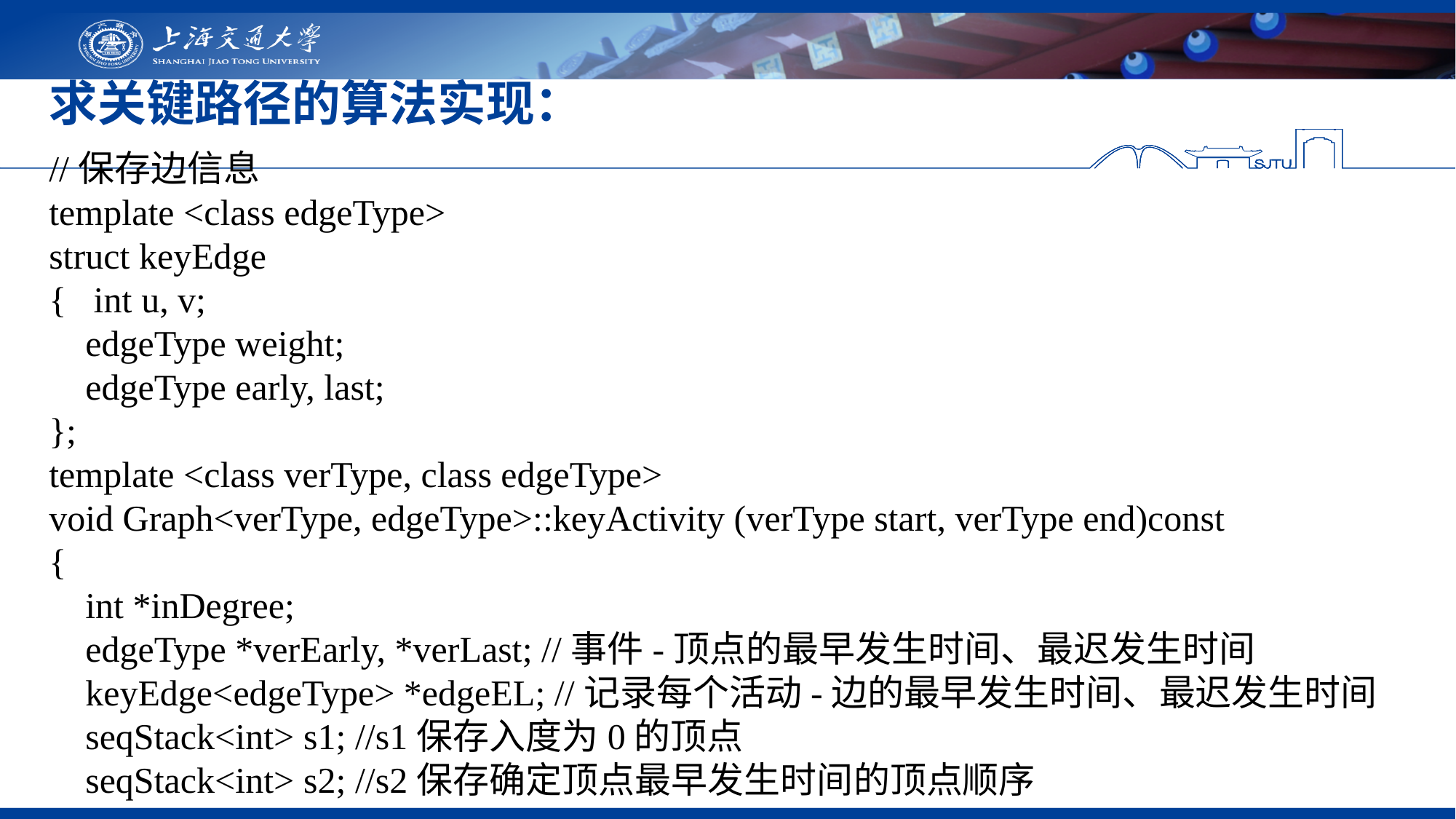

# 求关键路径的算法实现：
//保存边信息
template <class edgeType>
struct keyEdge
{   int u, v;
    edgeType weight;
    edgeType early, last;
};
template <class verType, class edgeType>
void Graph<verType, edgeType>::keyActivity (verType start, verType end)const
{
    int *inDegree;
    edgeType *verEarly, *verLast; //事件-顶点的最早发生时间、最迟发生时间
    keyEdge<edgeType> *edgeEL; //记录每个活动-边的最早发生时间、最迟发生时间
    seqStack<int> s1; //s1保存入度为0的顶点
    seqStack<int> s2; //s2保存确定顶点最早发生时间的顶点顺序